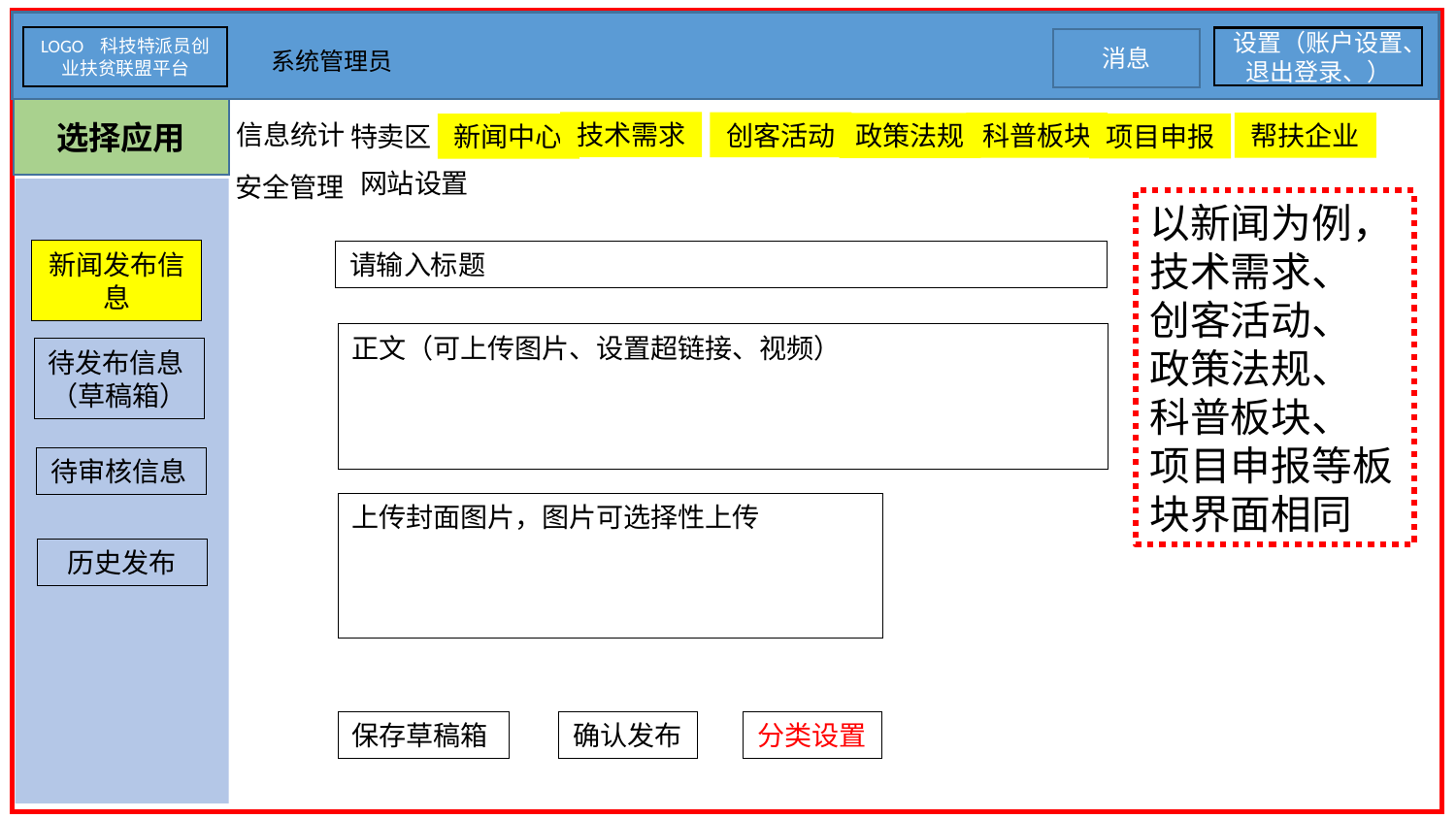

LOGO   科技特派员创业扶贫联盟平台
设置（账户设置、退出登录、）
消息
系统管理员
选择应用
信息统计
技术需求
创客活动
科普板块
帮扶企业
政策法规
特卖区
项目申报
新闻中心
网站设置
安全管理

以新闻为例，技术需求、
创客活动、
政策法规、
科普板块、
项目申报等板块界面相同
新闻发布信息
请输入标题
正文（可上传图片、设置超链接、视频）

待发布信息
（草稿箱）
待审核信息
上传封面图片，图片可选择性上传

历史发布
保存草稿箱
确认发布
分类设置